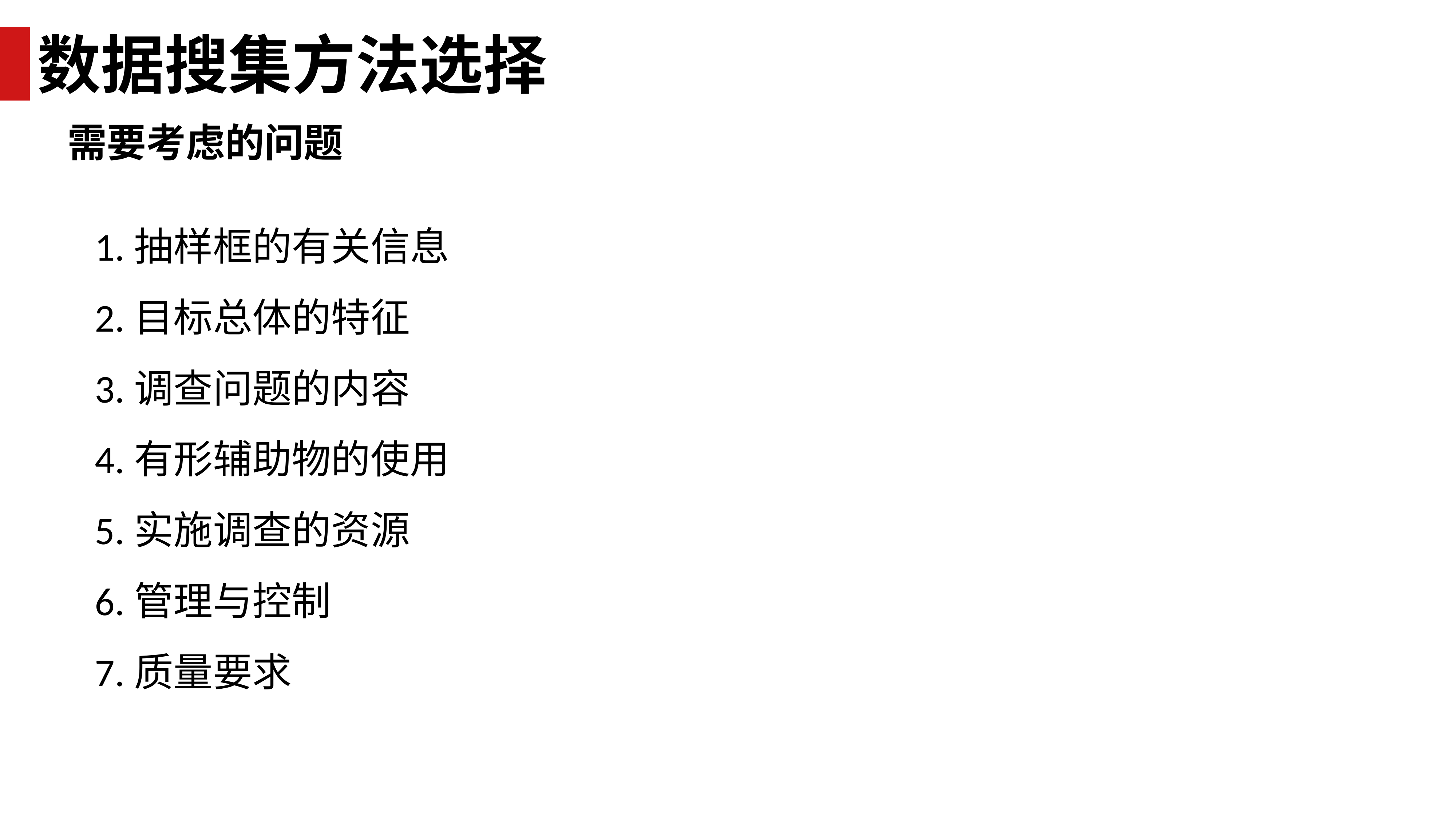

数据搜集方法选择

需要考虑的问题

1.抽样框的有关信息
2.目标总体的特征
3.调查问题的内容
4.有形辅助物的使用
5.实施调查的资源
6.管理与控制
7.质量要求

38